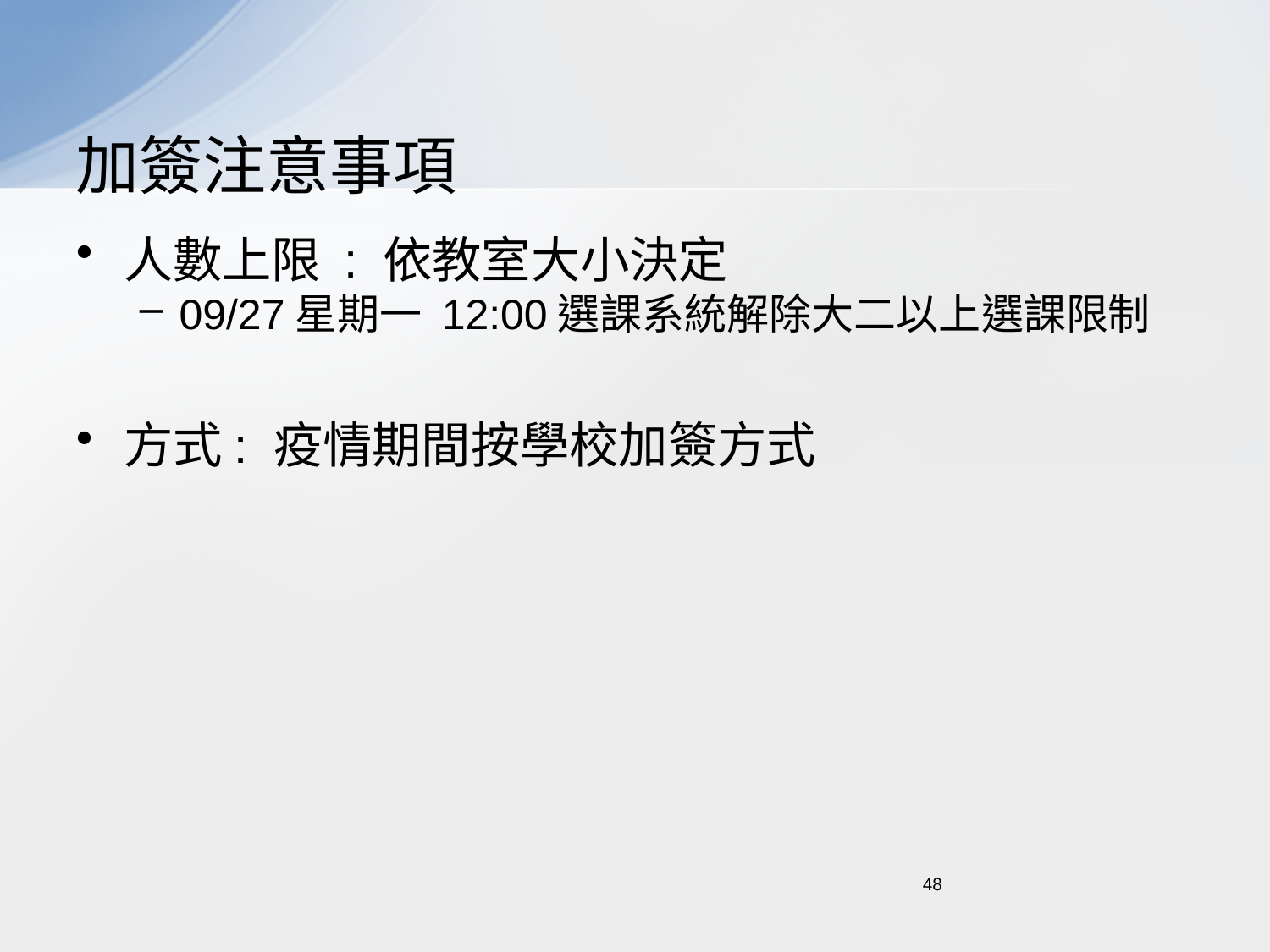

# 加簽注意事項
人數上限 : 依教室大小決定
09/27星期一 12:00選課系統解除大二以上選課限制

方式: 疫情期間按學校加簽方式

48